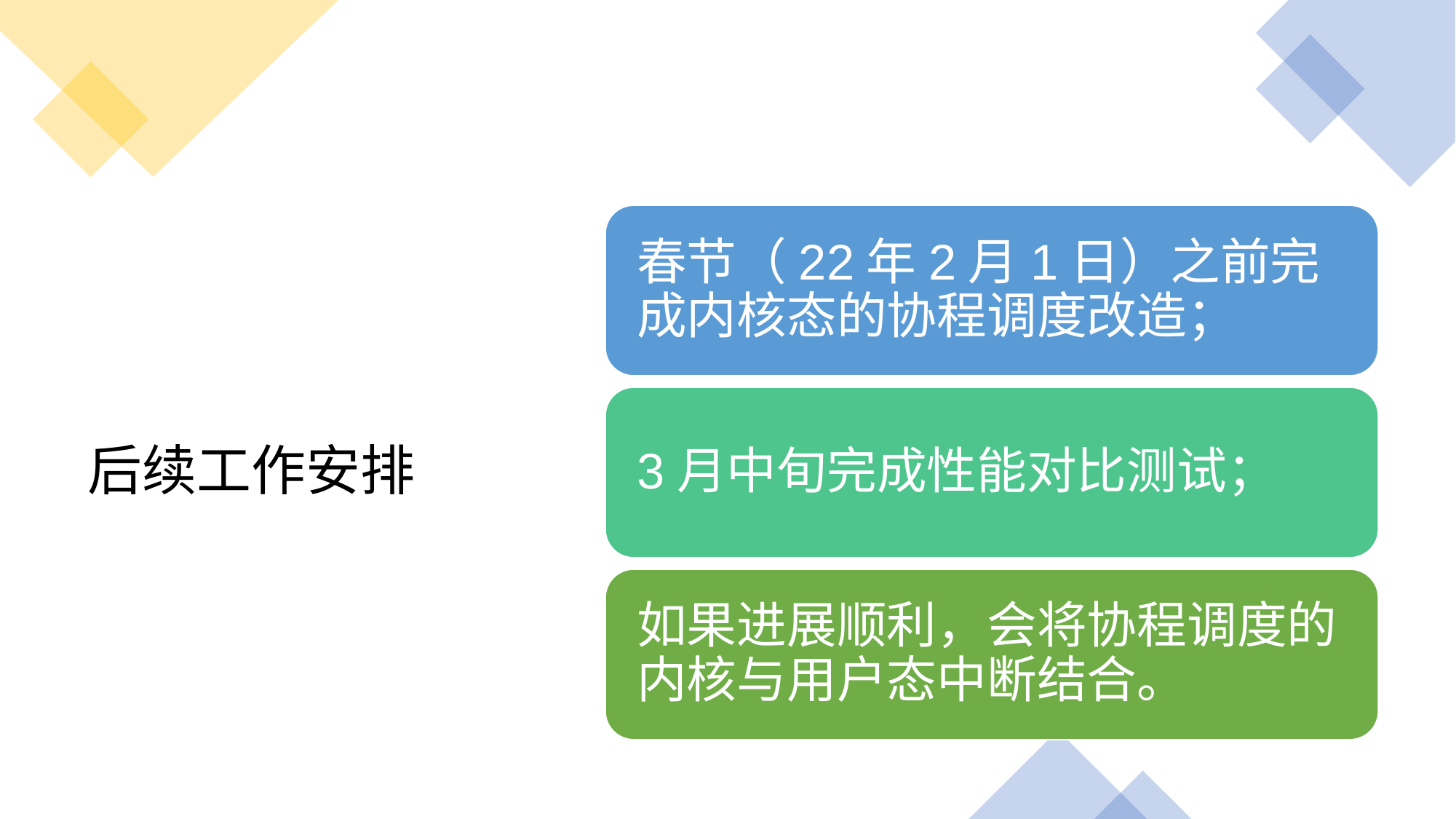

# 后续工作安排
春节（22年2月1日）之前完成内核态的协程调度改造；
3月中旬完成性能对比测试；
如果进展顺利，会将协程调度的内核与用户态中断结合。